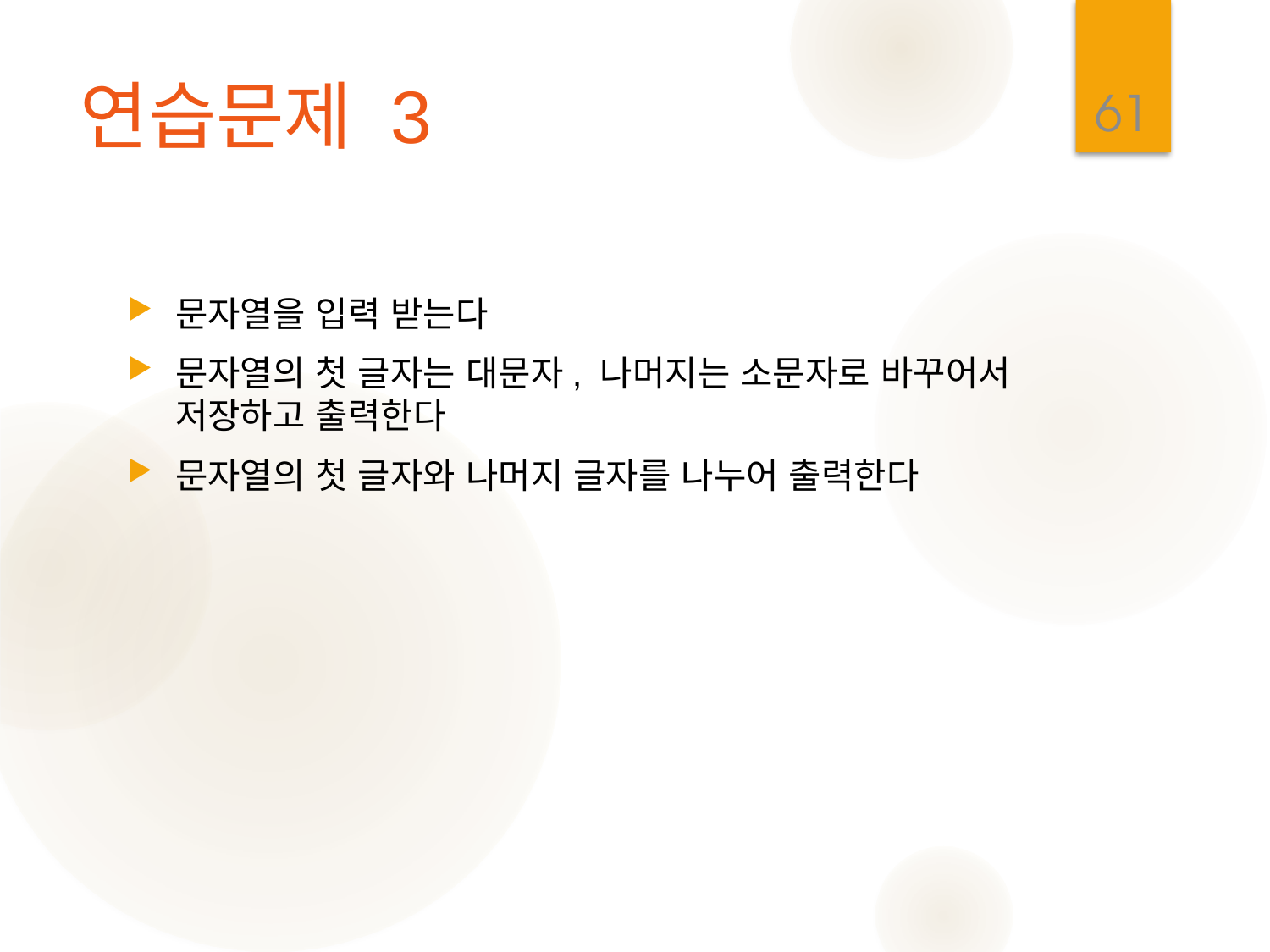

61
# 연습문제 3
문자열을 입력 받는다
문자열의 첫 글자는 대문자, 나머지는 소문자로 바꾸어서 저장하고 출력한다
문자열의 첫 글자와 나머지 글자를 나누어 출력한다